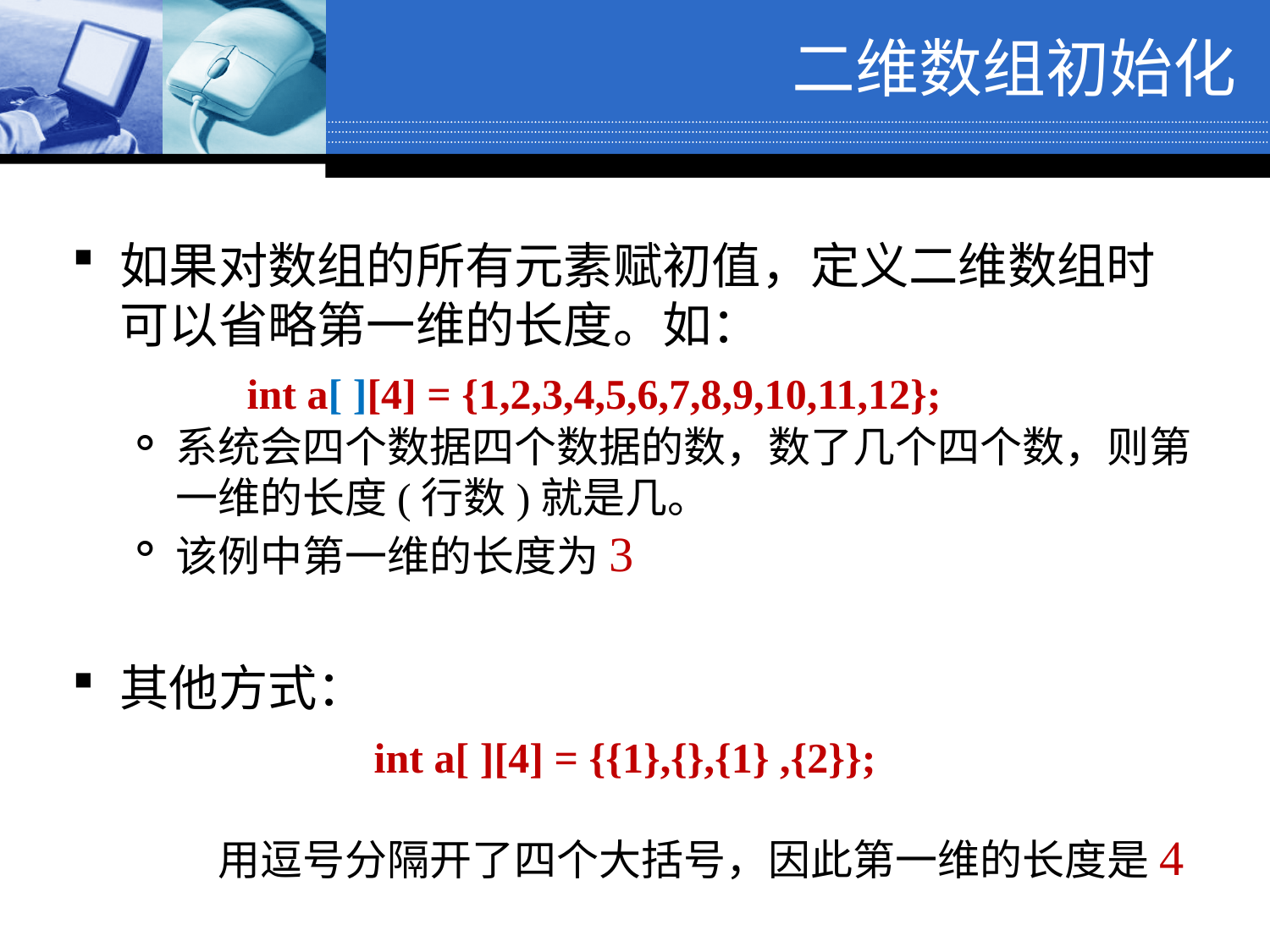

二维数组初始化
如果对数组的所有元素赋初值，定义二维数组时可以省略第一维的长度。如：
		int a[ ][4] = {1,2,3,4,5,6,7,8,9,10,11,12};
系统会四个数据四个数据的数，数了几个四个数，则第一维的长度(行数)就是几。
该例中第一维的长度为3

其他方式：
　		int a[ ][4] = {{1},{},{1} ,{2}};

         用逗号分隔开了四个大括号，因此第一维的长度是4